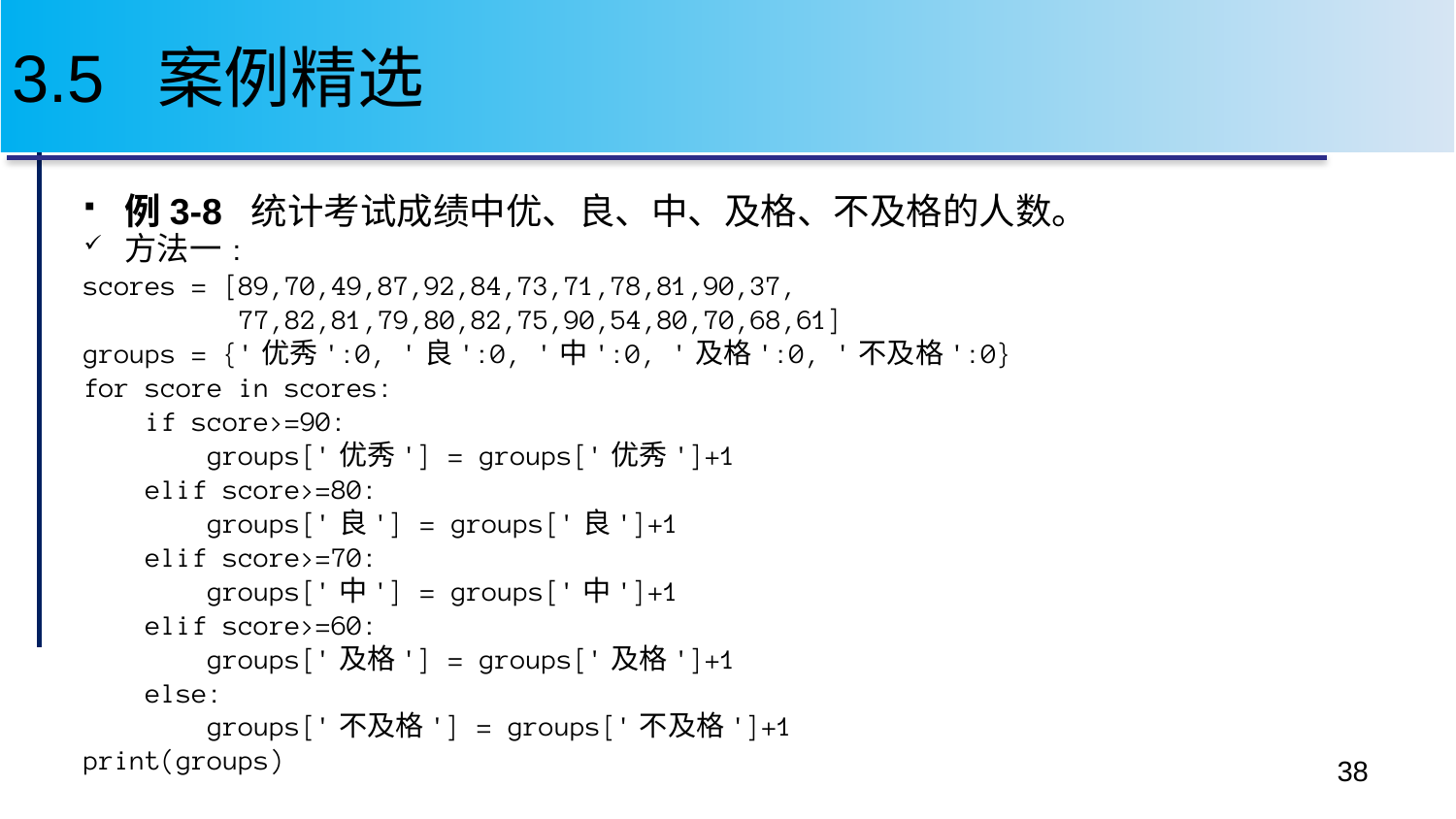

# 3.5  案例精选
例3-8  统计考试成绩中优、良、中、及格、不及格的人数。
方法一:
scores = [89,70,49,87,92,84,73,71,78,81,90,37,
          77,82,81,79,80,82,75,90,54,80,70,68,61]
groups = {'优秀':0, '良':0, '中':0, '及格':0, '不及格':0}
for score in scores:
    if score>=90:
        groups['优秀'] = groups['优秀']+1
    elif score>=80:
        groups['良'] = groups['良']+1
    elif score>=70:
        groups['中'] = groups['中']+1
    elif score>=60:
        groups['及格'] = groups['及格']+1
    else:
        groups['不及格'] = groups['不及格']+1
print(groups)
38